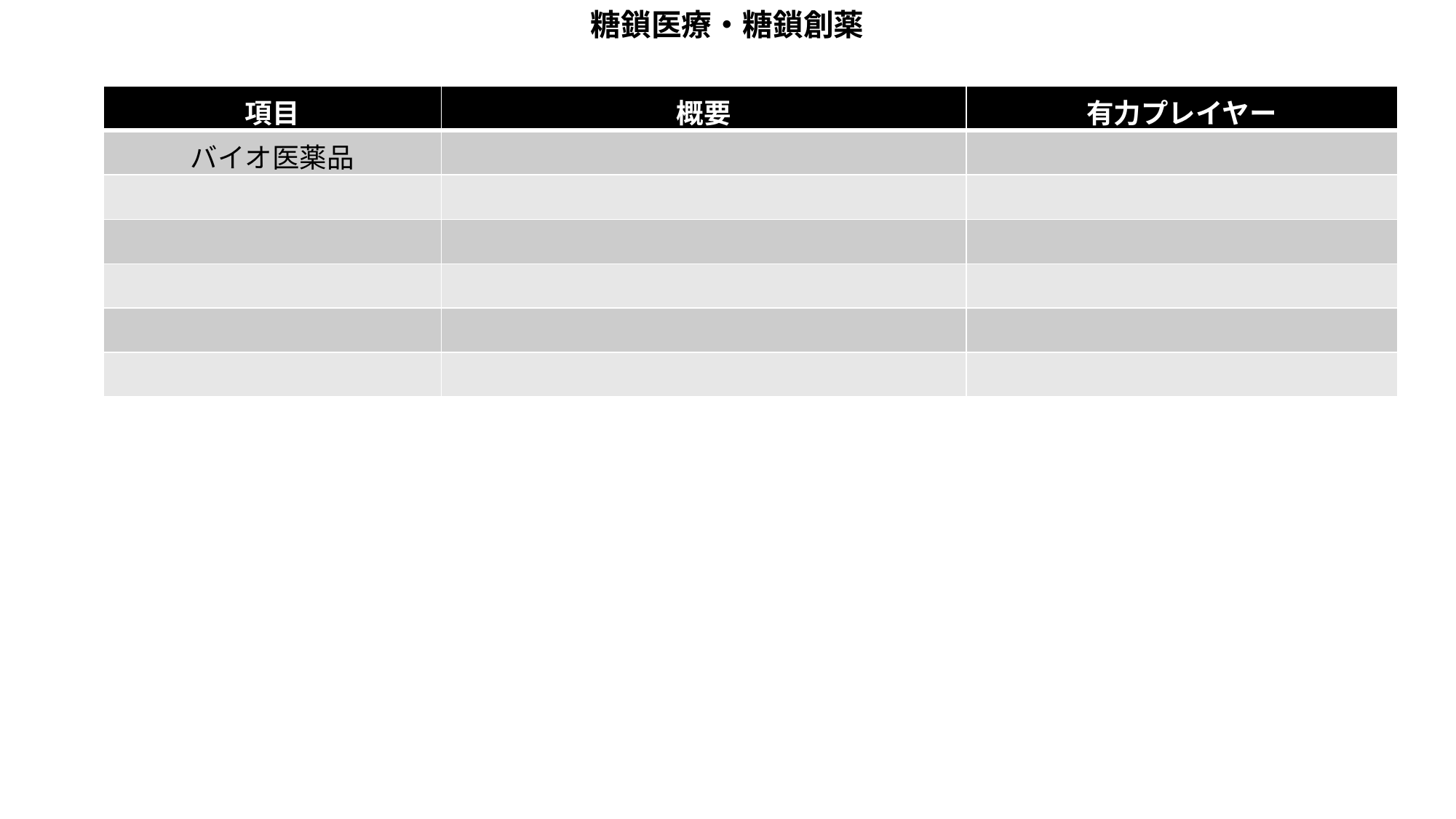

糖鎖医療・糖鎖創薬
| 項目 | 概要 | 有力プレイヤー |
| --- | --- | --- |
| バイオ医薬品 |  |  |
|  |  |  |
|  |  |  |
|  |  |  |
|  |  |  |
|  |  |  |